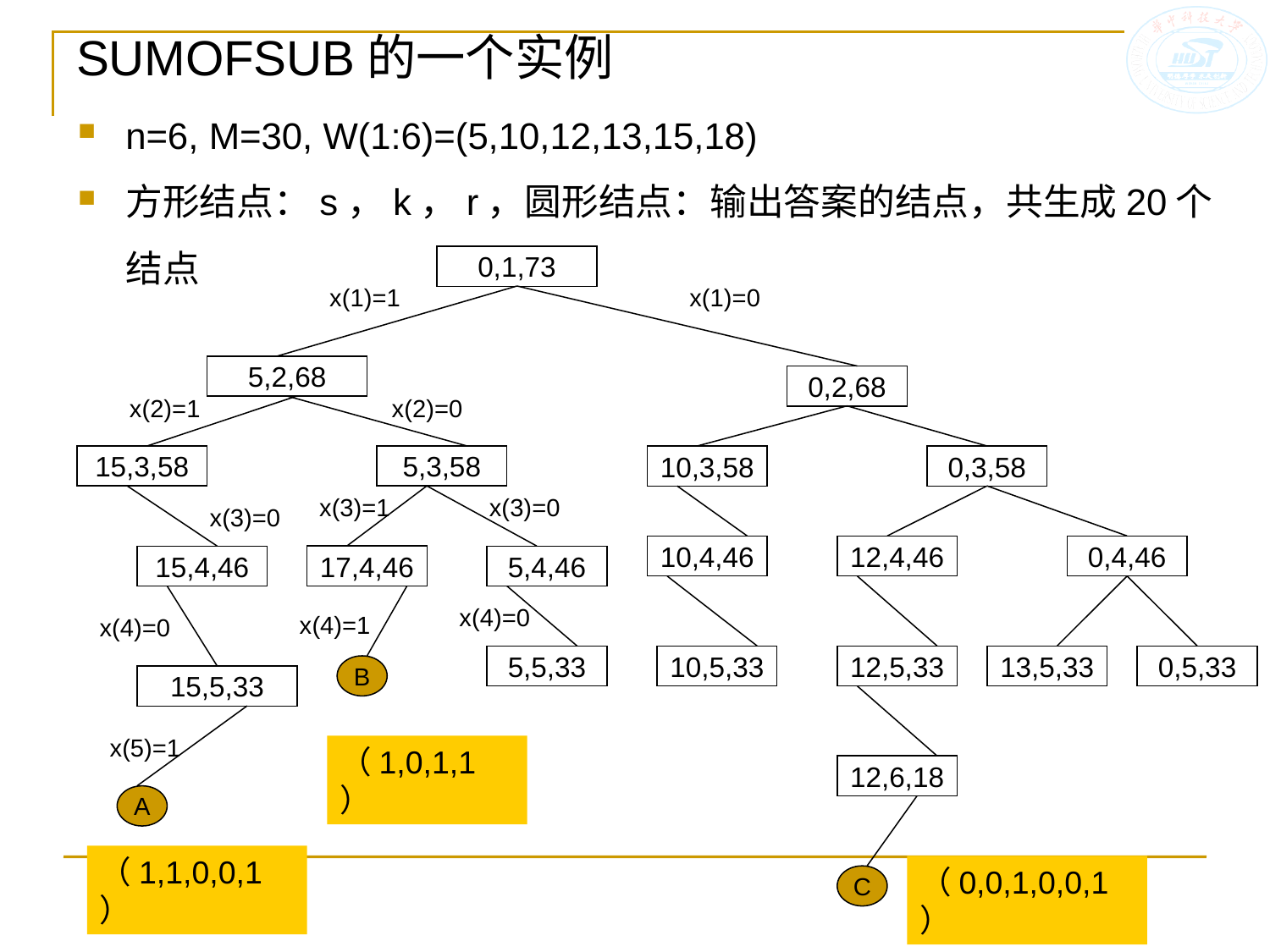

# SUMOFSUB的一个实例
n=6, M=30, W(1:6)=(5,10,12,13,15,18)
方形结点：s，k，r，圆形结点：输出答案的结点，共生成20个结点
0,1,73
x(1)=1
x(1)=0

5,2,68
0,2,68
x(2)=1
x(2)=0

15,3,58
5,3,58
10,3,58
0,3,58

x(3)=1

x(3)=0

x(3)=0
10,4,46
12,4,46
0,4,46
15,4,46
17,4,46
5,4,46

x(4)=0
x(4)=1
x(4)=0
5,5,33
10,5,33
12,5,33
13,5,33
0,5,33
B
15,5,33

x(5)=1
（1,0,1,1）
12,6,18
A

（1,1,0,0,1）
（0,0,1,0,0,1）
C